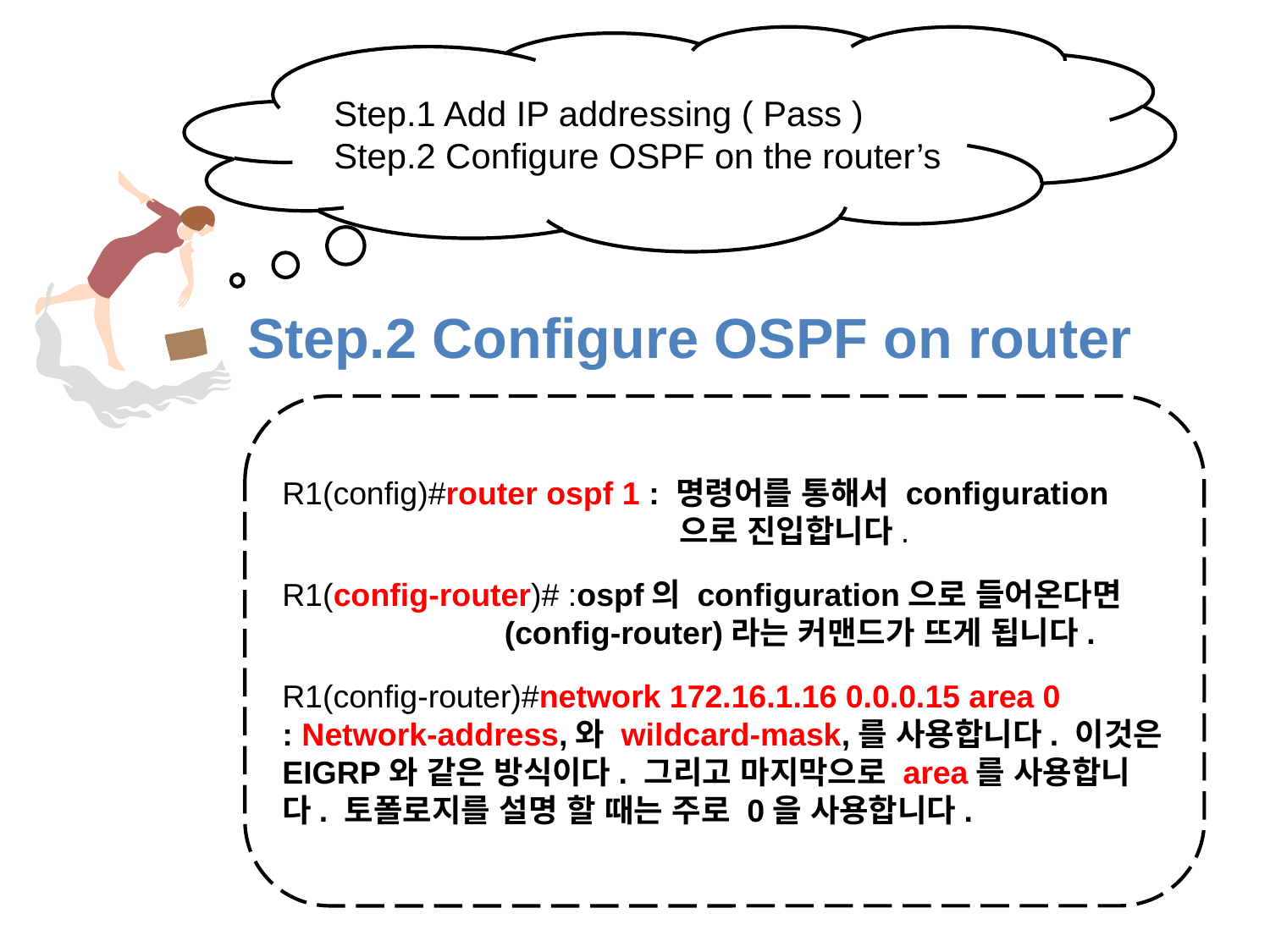

Step.1 Add IP addressing ( Pass )
Step.2 Configure OSPF on the router’s

Step.2 Configure OSPF on router

R1(config)#router ospf 1 : 명령어를 통해서 configuration
			 으로 진입합니다.

R1(config-router)# :ospf의 configuration으로 들어온다면
                         (config-router)라는 커맨드가 뜨게 됩니다.

R1(config-router)#network 172.16.1.16 0.0.0.15 area 0
: Network-address,와 wildcard-mask,를 사용합니다. 이것은 EIGRP와 같은 방식이다. 그리고 마지막으로 area를 사용합니다. 토폴로지를 설명 할 때는 주로 0을 사용합니다.